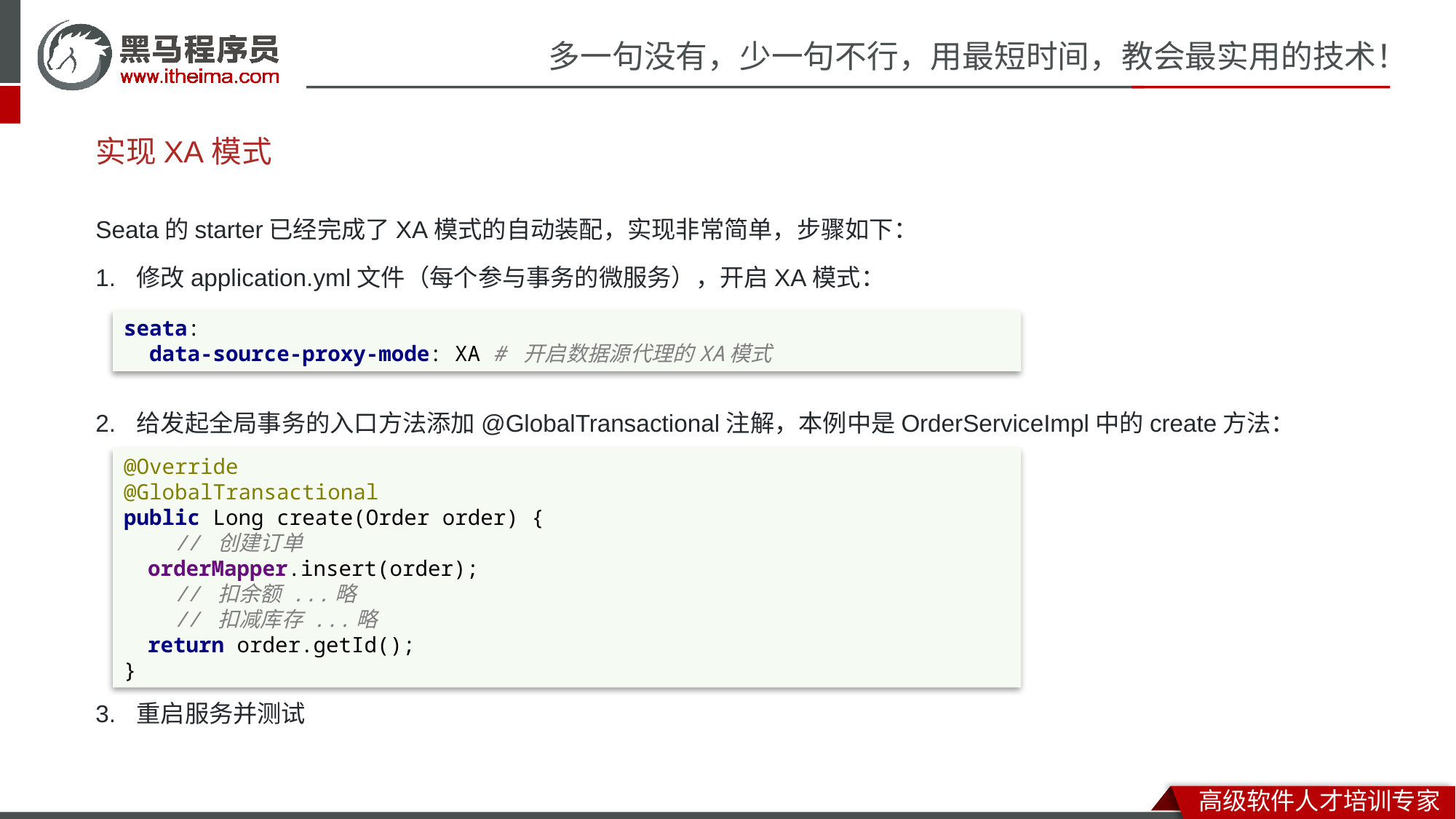

# 实现XA模式
Seata的starter已经完成了XA模式的自动装配，实现非常简单，步骤如下：
修改application.yml文件（每个参与事务的微服务），开启XA模式：

给发起全局事务的入口方法添加@GlobalTransactional注解，本例中是OrderServiceImpl中的create方法：

重启服务并测试

seata:
  data-source-proxy-mode: XA # 开启数据源代理的XA模式
@Override
@GlobalTransactional
public Long create(Order order) {
    // 创建订单
    orderMapper.insert(order);
    // 扣余额 ...略
    // 扣减库存 ...略
    return order.getId();
}